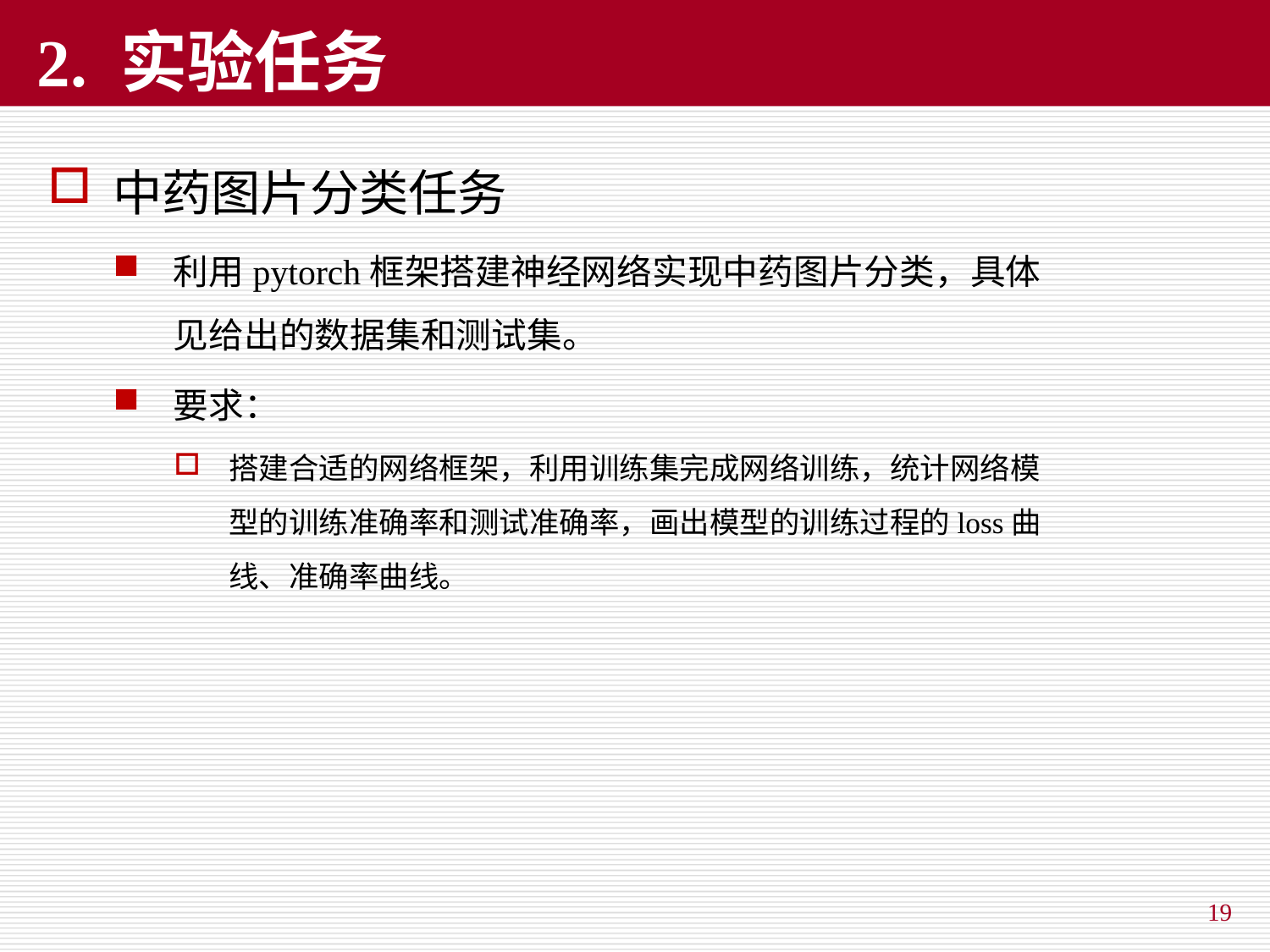

# 2. 实验任务
中药图片分类任务
利用pytorch框架搭建神经网络实现中药图片分类，具体见给出的数据集和测试集。
要求：
搭建合适的网络框架，利用训练集完成网络训练，统计网络模型的训练准确率和测试准确率，画出模型的训练过程的loss曲线、准确率曲线。
19